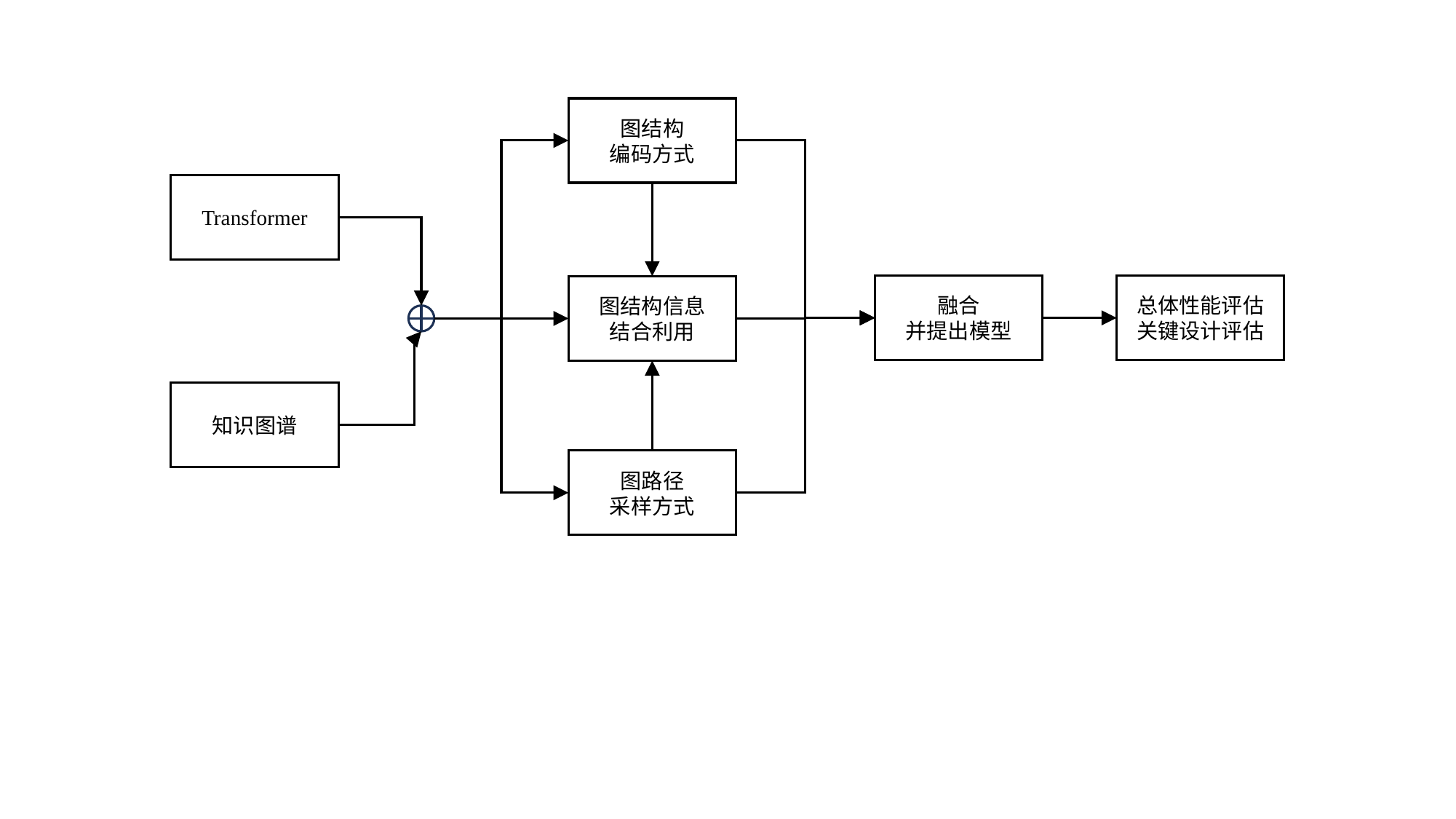

图结构
编码方式
Transformer
融合
并提出模型
总体性能评估
关键设计评估
图结构信息
结合利用

知识图谱
图路径
采样方式